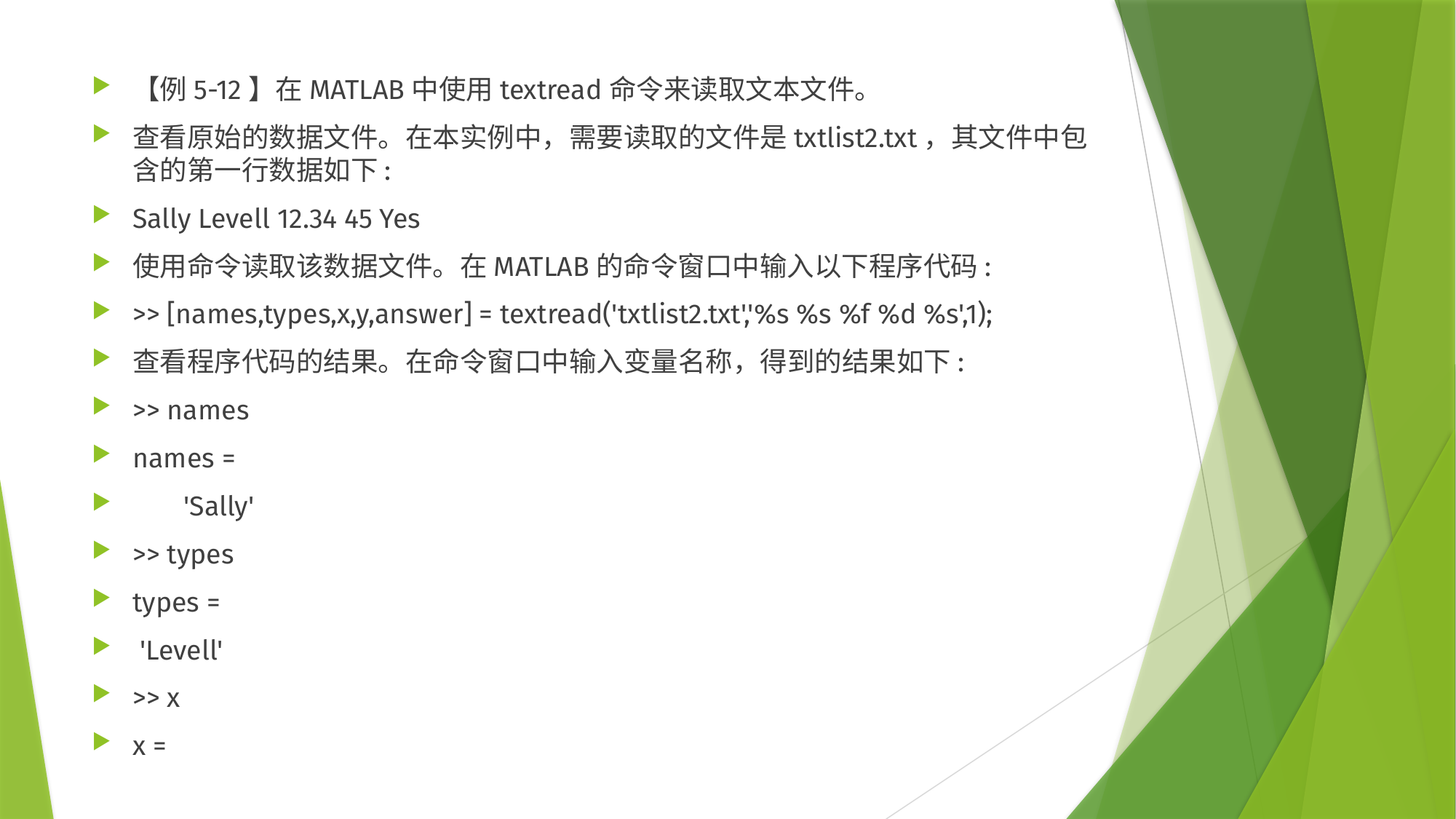

【例5-12】在MATLAB中使用textread命令来读取文本文件。
查看原始的数据文件。在本实例中，需要读取的文件是txtlist2.txt，其文件中包含的第一行数据如下:
Sally Levell 12.34 45 Yes
使用命令读取该数据文件。在MATLAB的命令窗口中输入以下程序代码:
>> [names,types,x,y,answer] = textread('txtlist2.txt','%s %s %f %d %s',1);
查看程序代码的结果。在命令窗口中输入变量名称，得到的结果如下:
>> names
names =
       'Sally'
>> types
types =
 'Levell'
>> x
x =